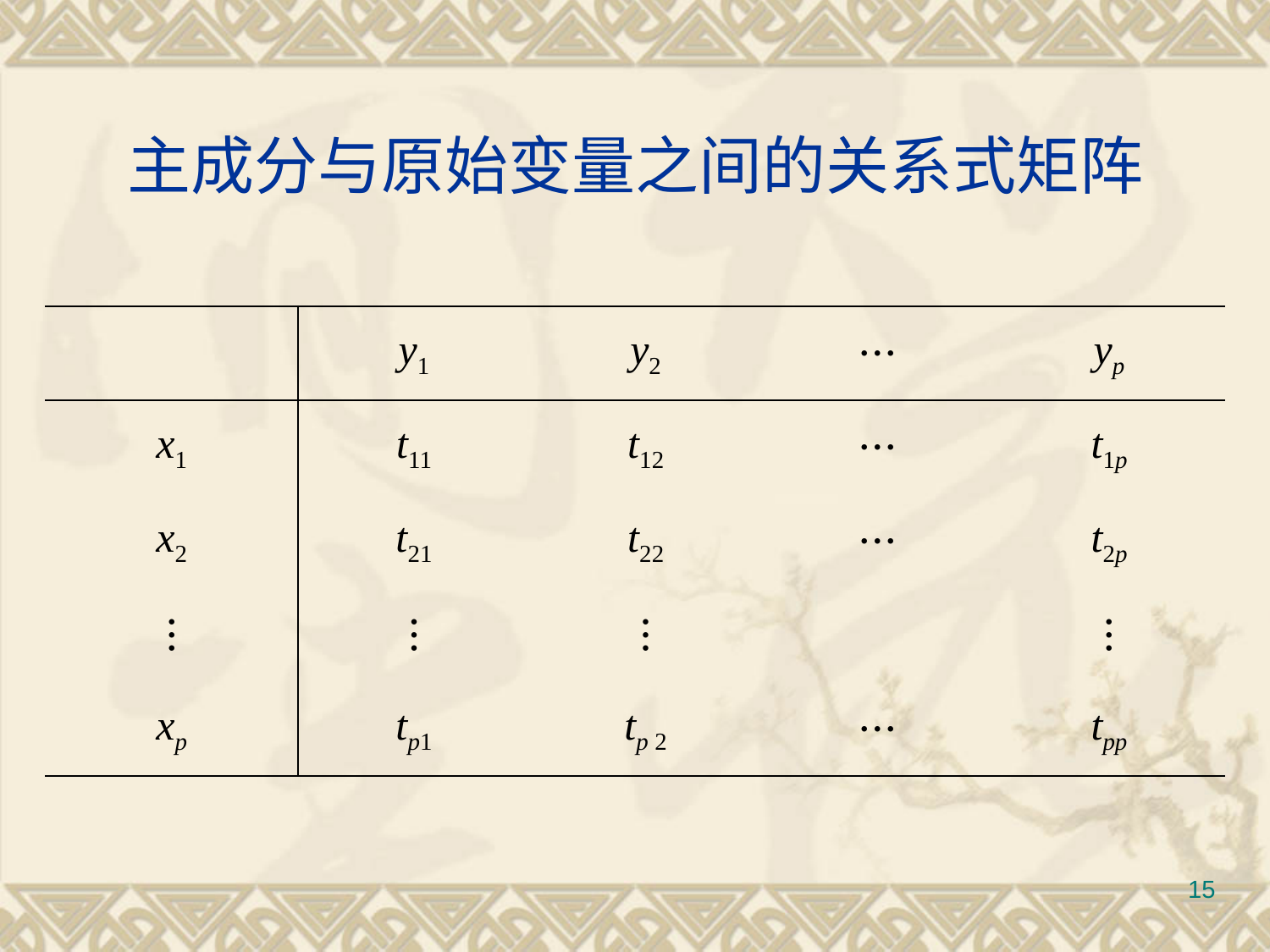

# 主成分与原始变量之间的关系式矩阵

|  | y1 | y2 | ⋯ | yp |
| --- | --- | --- | --- | --- |
| x1 | t11 | t12 | ⋯ | t1p |
| x2 | t21 | t22 | ⋯ | t2p |
| ⋮ | ⋮ | ⋮ |  | ⋮ |
| xp | tp1 | tp 2 | ⋯ | tpp |
15